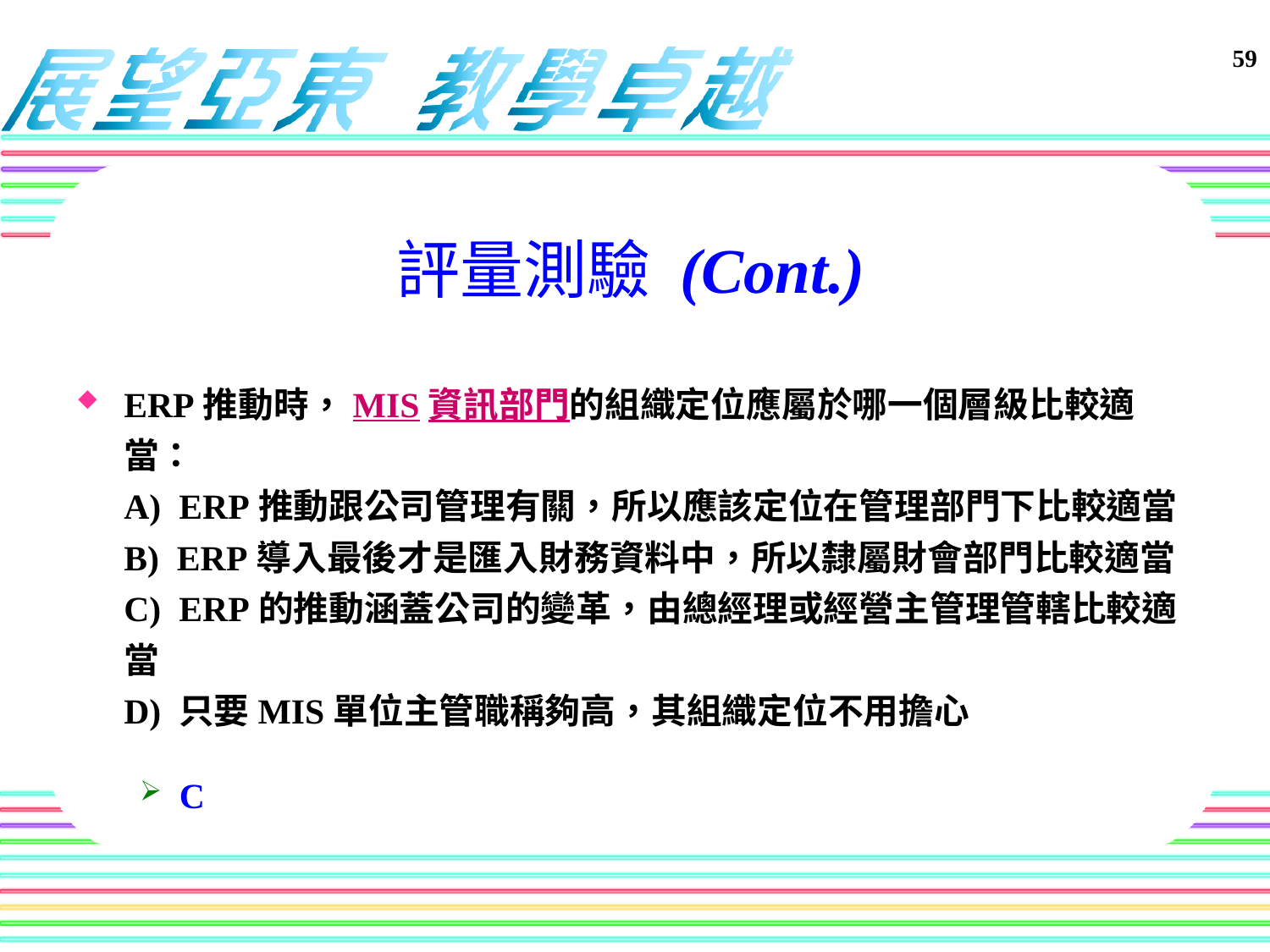

評量測驗 (Cont.)
ERP推動時，MIS資訊部門的組織定位應屬於哪一個層級比較適當：
A)  ERP推動跟公司管理有關，所以應該定位在管理部門下比較適當
B)  ERP導入最後才是匯入財務資料中，所以隸屬財會部門比較適當
C)  ERP的推動涵蓋公司的變革，由總經理或經營主管理管轄比較適當
D) 只要MIS單位主管職稱夠高，其組織定位不用擔心
C